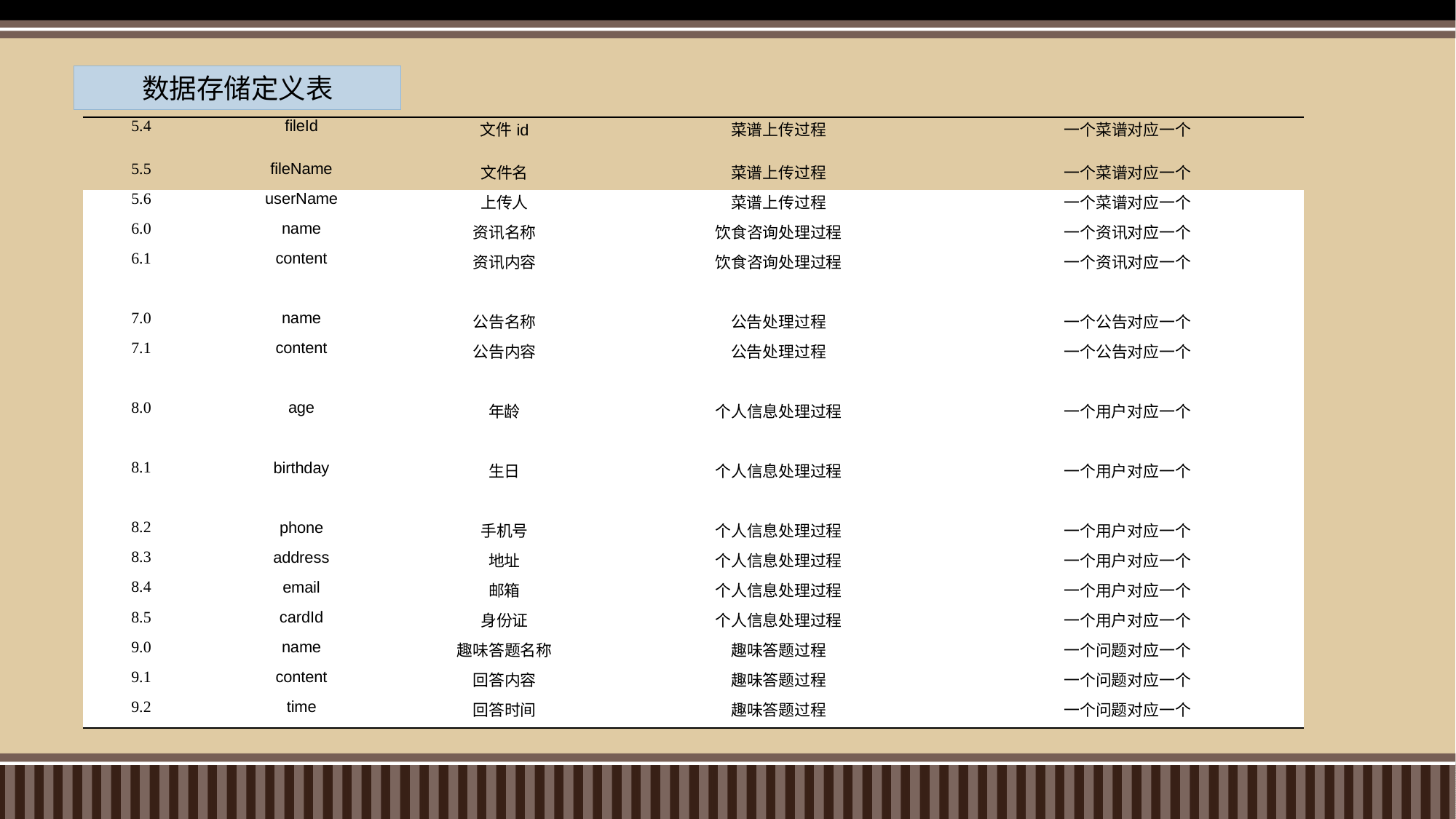

数据存储定义表
| 5.4 | fileId | 文件id | 菜谱上传过程 | 一个菜谱对应一个 |
| --- | --- | --- | --- | --- |
| 5.5 | fileName | 文件名 | 菜谱上传过程 | 一个菜谱对应一个 |
| 5.6 | userName | 上传人 | 菜谱上传过程 | 一个菜谱对应一个 |
| 6.0 | name | 资讯名称 | 饮食咨询处理过程 | 一个资讯对应一个 |
| 6.1 | content | 资讯内容 | 饮食咨询处理过程 | 一个资讯对应一个 |
| 7.0 | name | 公告名称 | 公告处理过程 | 一个公告对应一个 |
| 7.1 | content | 公告内容 | 公告处理过程 | 一个公告对应一个 |
| 8.0 | age | 年龄 | 个人信息处理过程 | 一个用户对应一个 |
| 8.1 | birthday | 生日 | 个人信息处理过程 | 一个用户对应一个 |
| 8.2 | phone | 手机号 | 个人信息处理过程 | 一个用户对应一个 |
| 8.3 | address | 地址 | 个人信息处理过程 | 一个用户对应一个 |
| 8.4 | email | 邮箱 | 个人信息处理过程 | 一个用户对应一个 |
| 8.5 | cardId | 身份证 | 个人信息处理过程 | 一个用户对应一个 |
| 9.0 | name | 趣味答题名称 | 趣味答题过程 | 一个问题对应一个 |
| 9.1 | content | 回答内容 | 趣味答题过程 | 一个问题对应一个 |
| 9.2 | time | 回答时间 | 趣味答题过程 | 一个问题对应一个 |